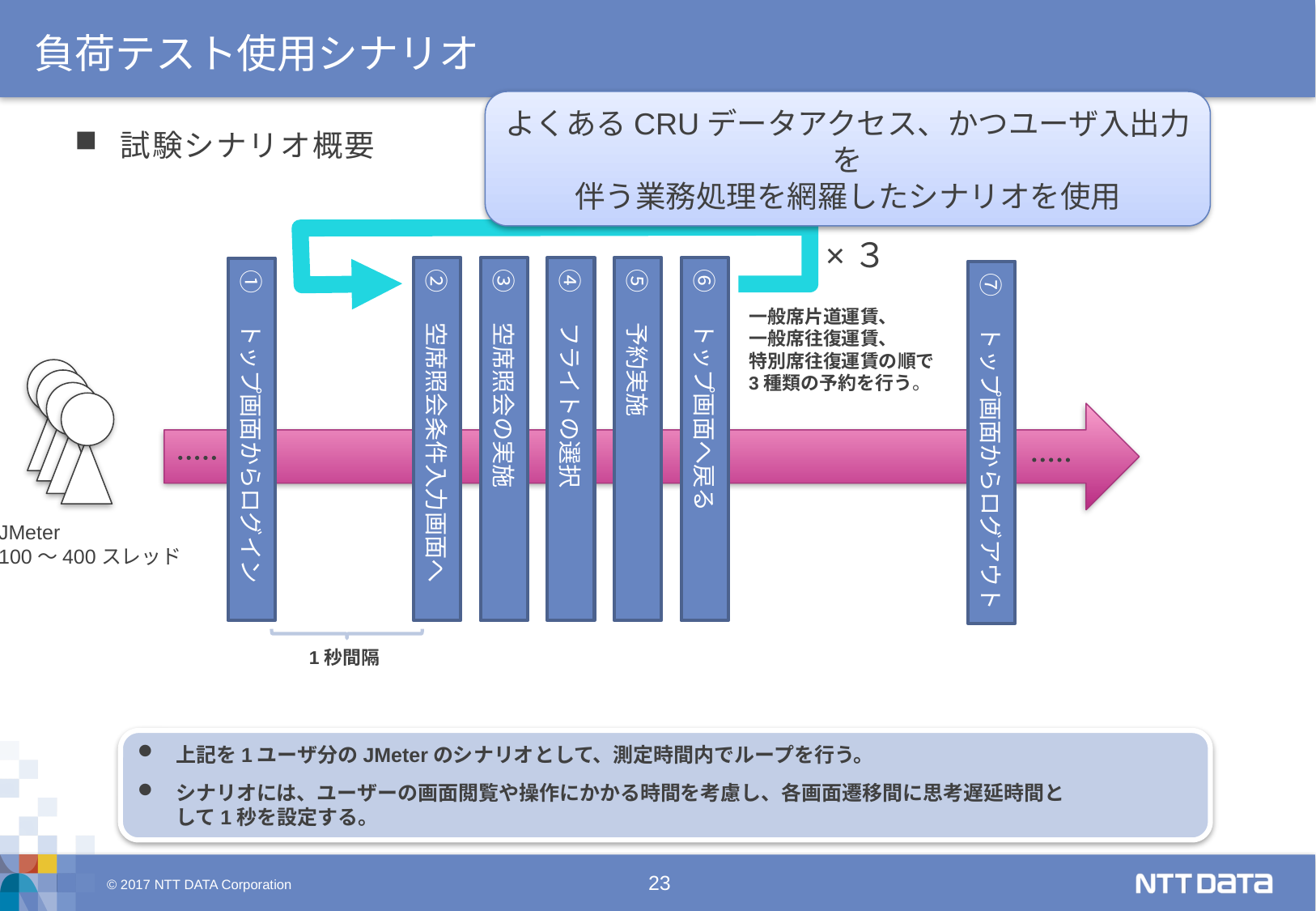

負荷テスト使用シナリオ
よくあるCRUデータアクセス、かつユーザ入出力を
伴う業務処理を網羅したシナリオを使用
試験シナリオ概要

×３
④　フライトの選択
⑤　予約実施
②　空席照会条件入力画面へ
③　空席照会の実施
⑥　トップ画面へ戻る
①　トップ画面からログイン
⑦　トップ画面からログアウト
一般席片道運賃、
一般席往復運賃、
特別席往復運賃の順で
3種類の予約を行う。

JMeter
100～400スレッド

1秒間隔
上記を1ユーザ分のJMeterのシナリオとして、測定時間内でループを行う。

シナリオには、ユーザーの画面閲覧や操作にかかる時間を考慮し、各画面遷移間に思考遅延時間と
して1秒を設定する。